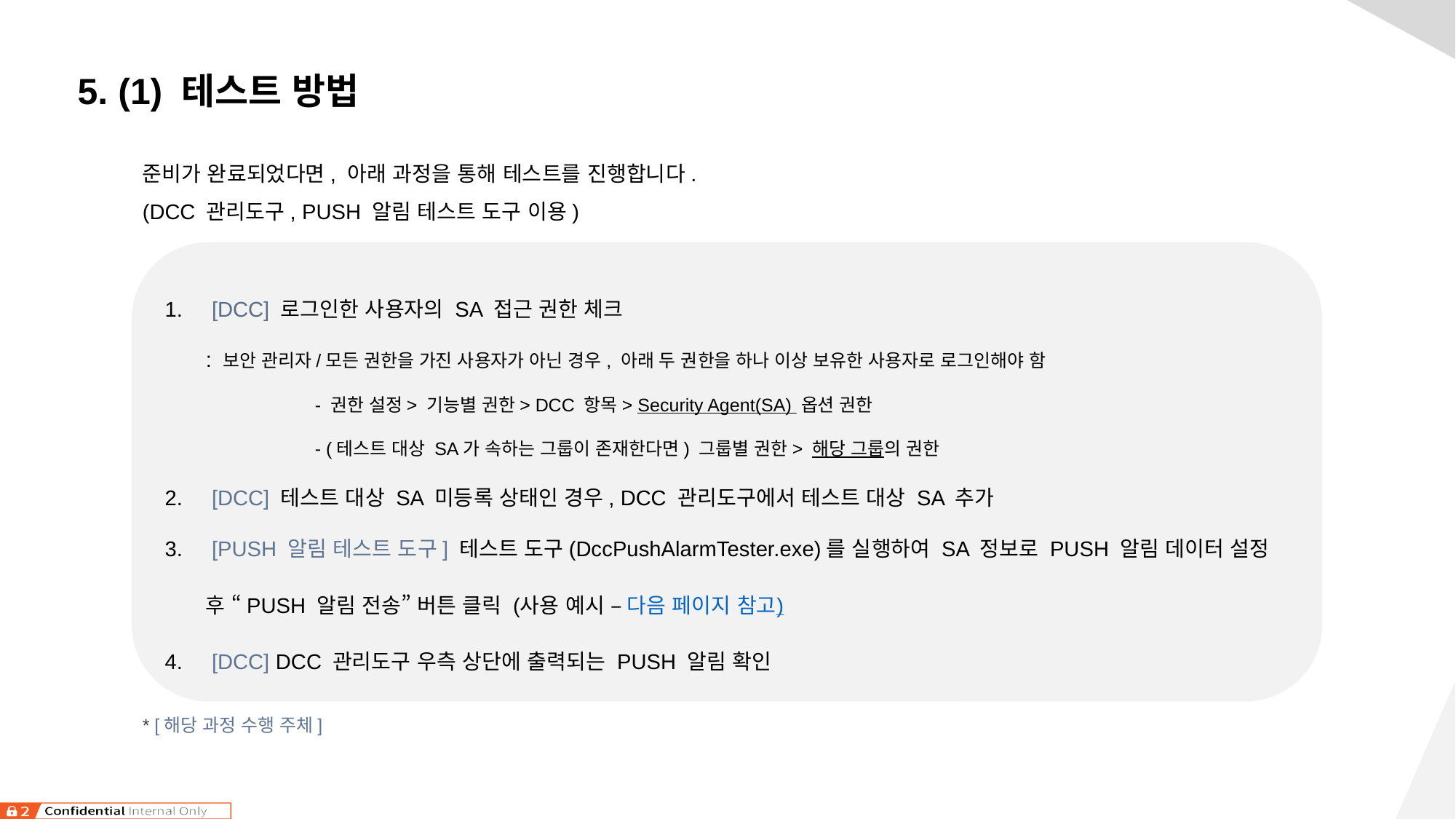

5. (1) 테스트 방법
준비가 완료되었다면, 아래 과정을 통해 테스트를 진행합니다.
(DCC 관리도구, PUSH 알림 테스트 도구 이용)
 [DCC] 로그인한 사용자의 SA 접근 권한 체크
: 보안 관리자/모든 권한을 가진 사용자가 아닌 경우, 아래 두 권한을 하나 이상 보유한 사용자로 로그인해야 함
	- 권한 설정> 기능별 권한> DCC 항목> Security Agent(SA) 옵션 권한
	- (테스트 대상 SA가 속하는 그룹이 존재한다면) 그룹별 권한> 해당 그룹의 권한
 [DCC] 테스트 대상 SA 미등록 상태인 경우, DCC 관리도구에서 테스트 대상 SA 추가
 [PUSH 알림 테스트 도구] 테스트 도구(DccPushAlarmTester.exe)를 실행하여 SA 정보로 PUSH 알림 데이터 설정 후 “PUSH 알림 전송” 버튼 클릭 (사용 예시 – 다음 페이지 참고)
 [DCC] DCC 관리도구 우측 상단에 출력되는 PUSH 알림 확인
* [해당 과정 수행 주체]